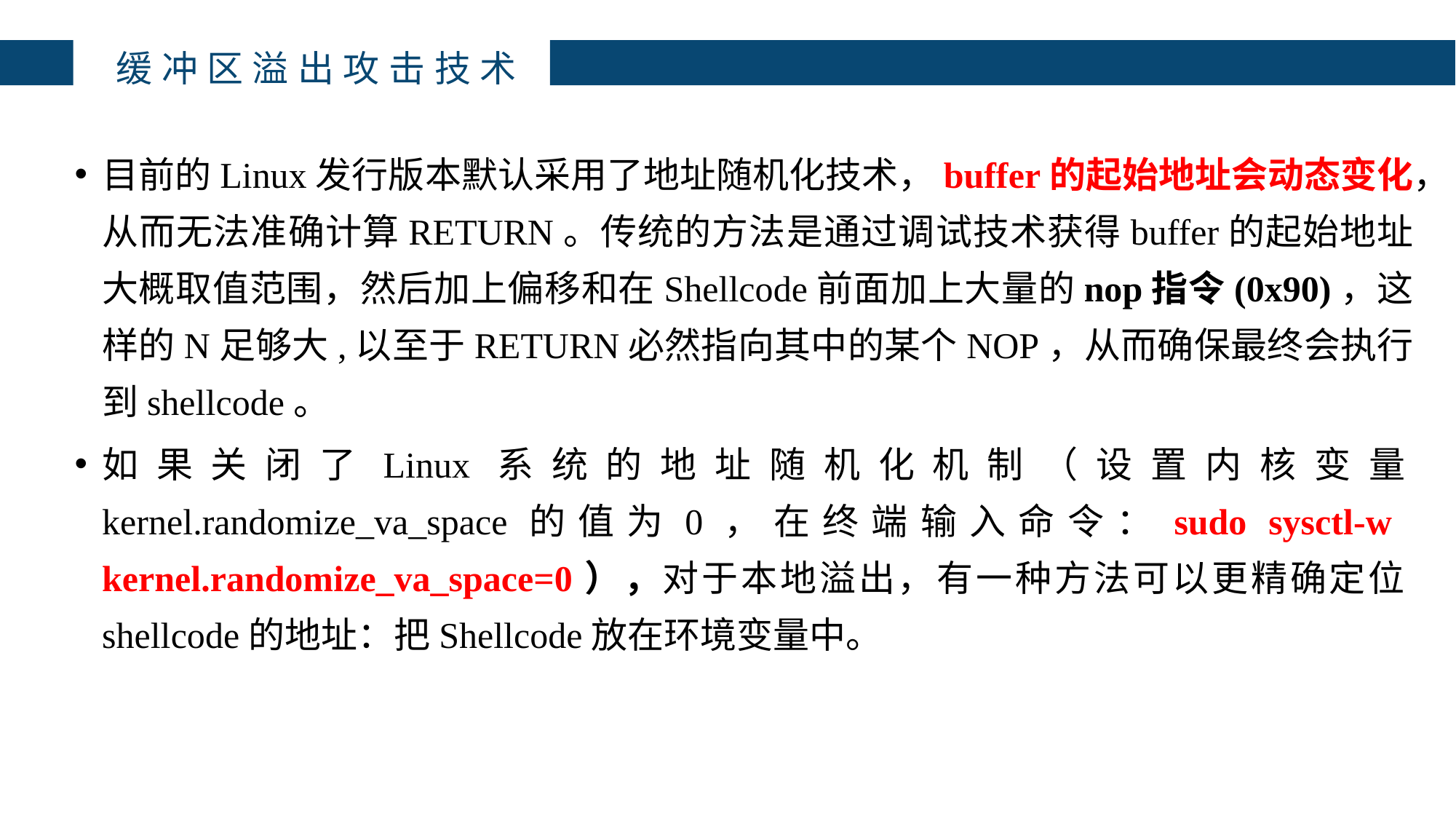

缓冲区溢出攻击技术

目前的Linux发行版本默认采用了地址随机化技术，buffer的起始地址会动态变化，从而无法准确计算RETURN。传统的方法是通过调试技术获得buffer的起始地址大概取值范围，然后加上偏移和在Shellcode前面加上大量的nop指令(0x90)，这样的N足够大,以至于RETURN必然指向其中的某个NOP，从而确保最终会执行到shellcode。
如果关闭了Linux系统的地址随机化机制（设置内核变量kernel.randomize_va_space的值为0，在终端输入命令：sudo sysctl-w  kernel.randomize_va_space=0），对于本地溢出，有一种方法可以更精确定位shellcode的地址：把Shellcode放在环境变量中。